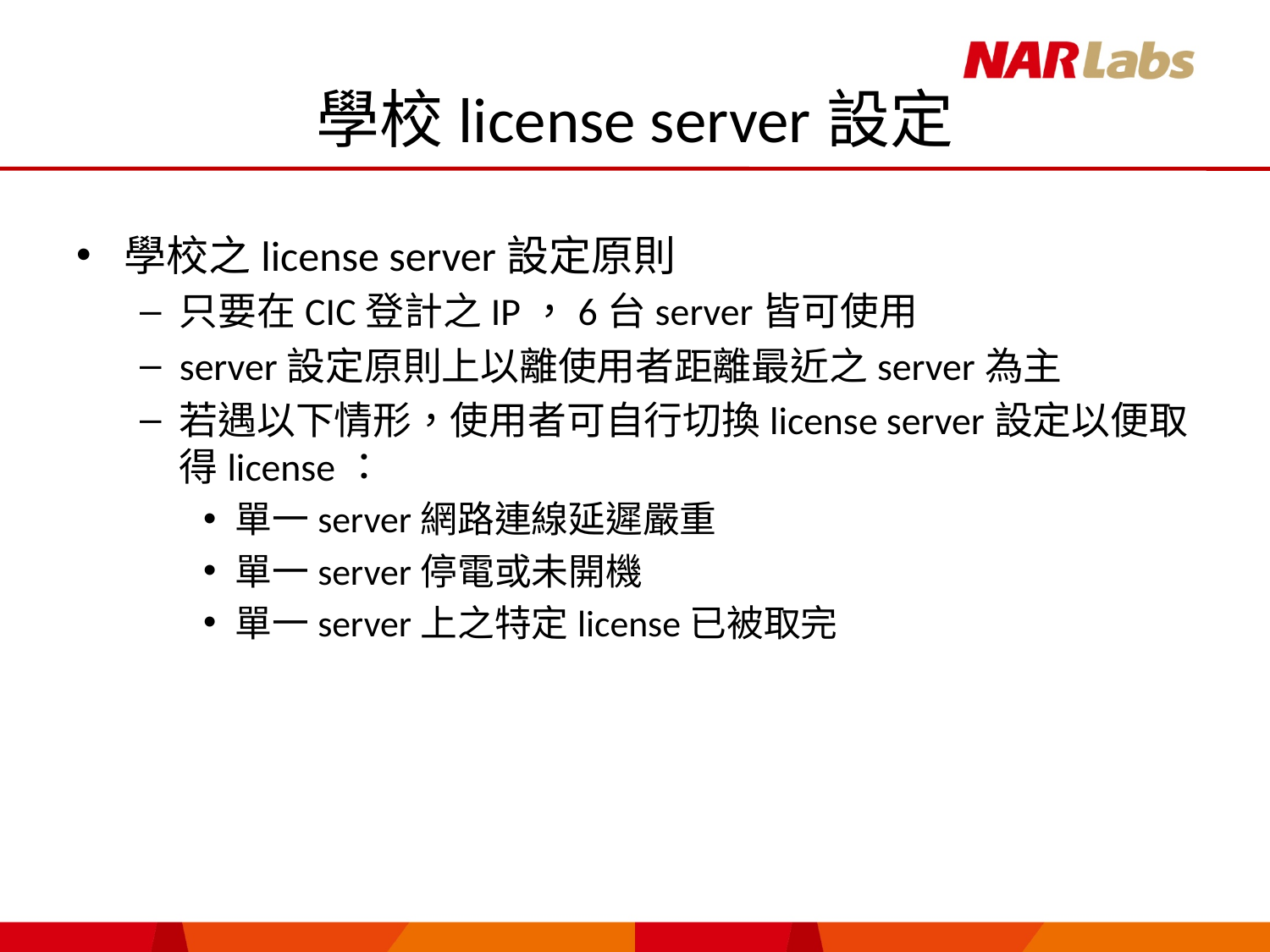

# 學校license server設定
學校之license server設定原則
只要在CIC登計之IP，6台server皆可使用
server設定原則上以離使用者距離最近之server為主
若遇以下情形，使用者可自行切換license server設定以便取得license：
單一server網路連線延遲嚴重
單一server停電或未開機
單一server上之特定license已被取完